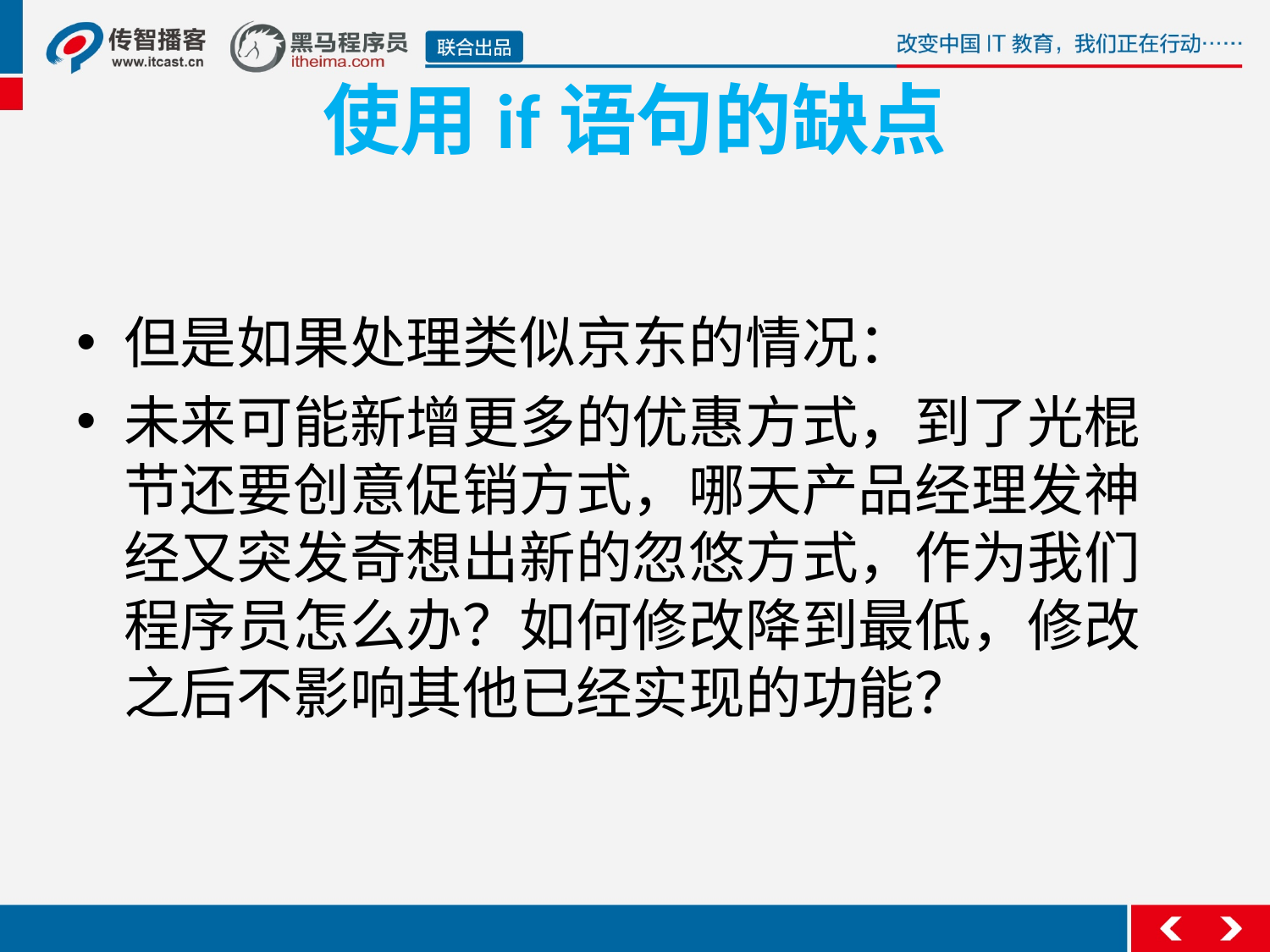

# 使用if语句的缺点

但是如果处理类似京东的情况：
未来可能新增更多的优惠方式，到了光棍节还要创意促销方式，哪天产品经理发神经又突发奇想出新的忽悠方式，作为我们程序员怎么办？如何修改降到最低，修改之后不影响其他已经实现的功能？